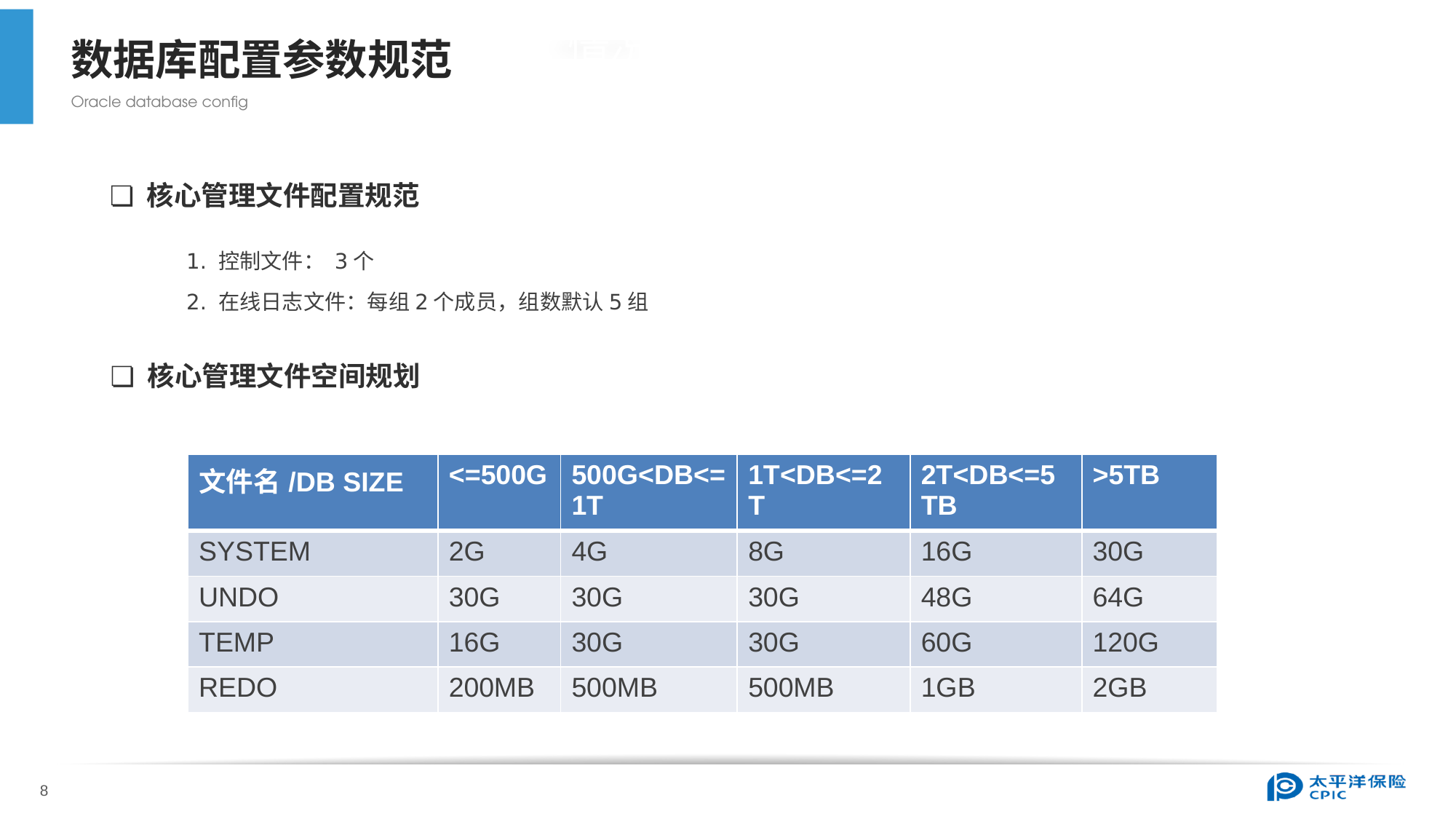

数据库配置参数规范
Oracle database config
情况
❏ 核心管理文件配置规范
1. 控制文件： 3个
2. 在线日志文件：每组2个成员，组数默认5组
❏ 核心管理文件空间规划
| 文件名/DB SIZE | <=500G | 500G<DB<=1T | 1T<DB<=2T | 2T<DB<=5TB | >5TB |
| --- | --- | --- | --- | --- | --- |
| SYSTEM | 2G | 4G | 8G | 16G | 30G |
| UNDO | 30G | 30G | 30G | 48G | 64G |
| TEMP | 16G | 30G | 30G | 60G | 120G |
| REDO | 200MB | 500MB | 500MB | 1GB | 2GB |